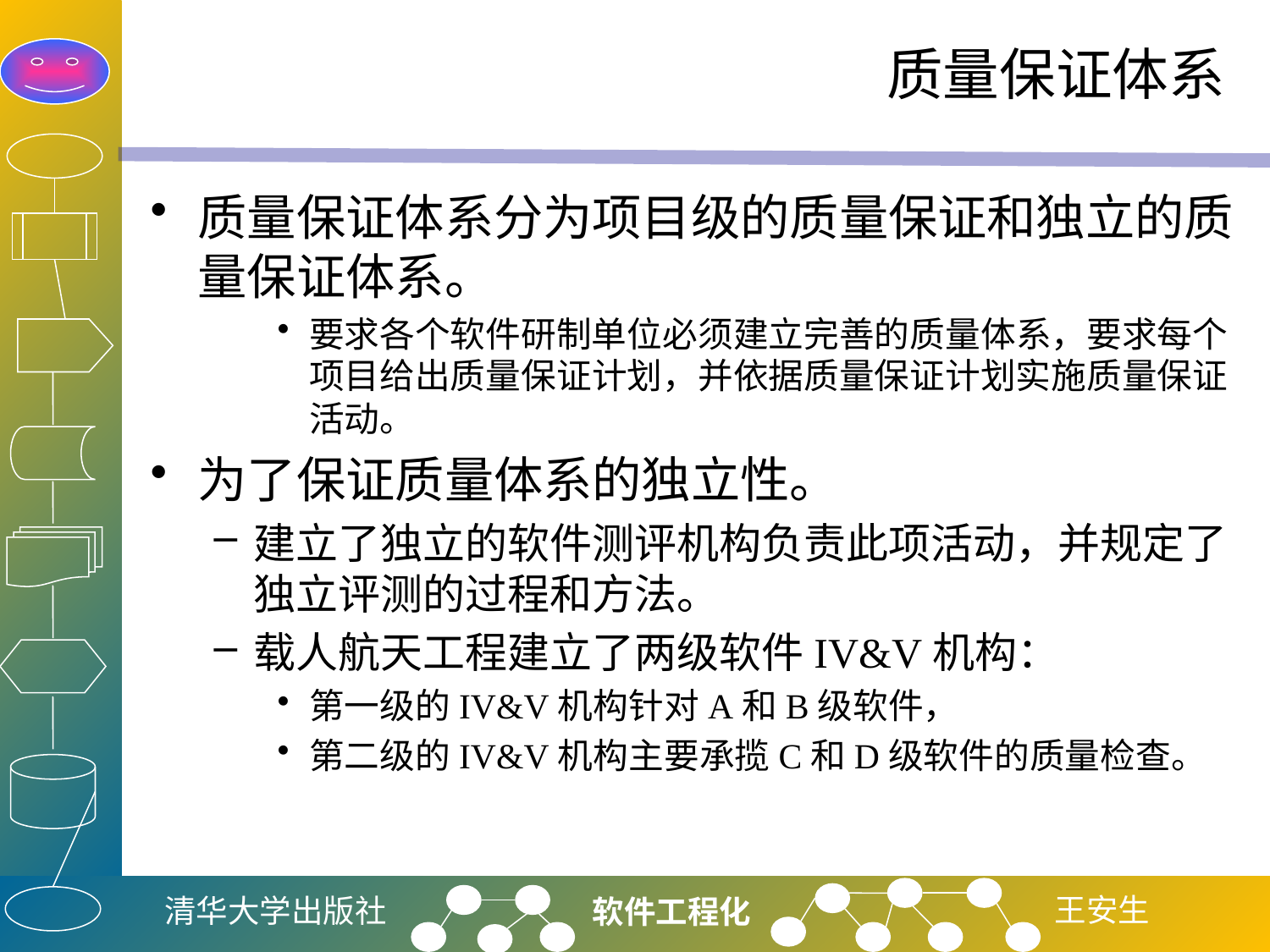

# 质量保证体系
质量保证体系分为项目级的质量保证和独立的质量保证体系。
要求各个软件研制单位必须建立完善的质量体系，要求每个项目给出质量保证计划，并依据质量保证计划实施质量保证活动。
为了保证质量体系的独立性。
建立了独立的软件测评机构负责此项活动，并规定了独立评测的过程和方法。
载人航天工程建立了两级软件IV&V机构：
第一级的IV&V机构针对A和B级软件，
第二级的IV&V机构主要承揽C和D级软件的质量检查。